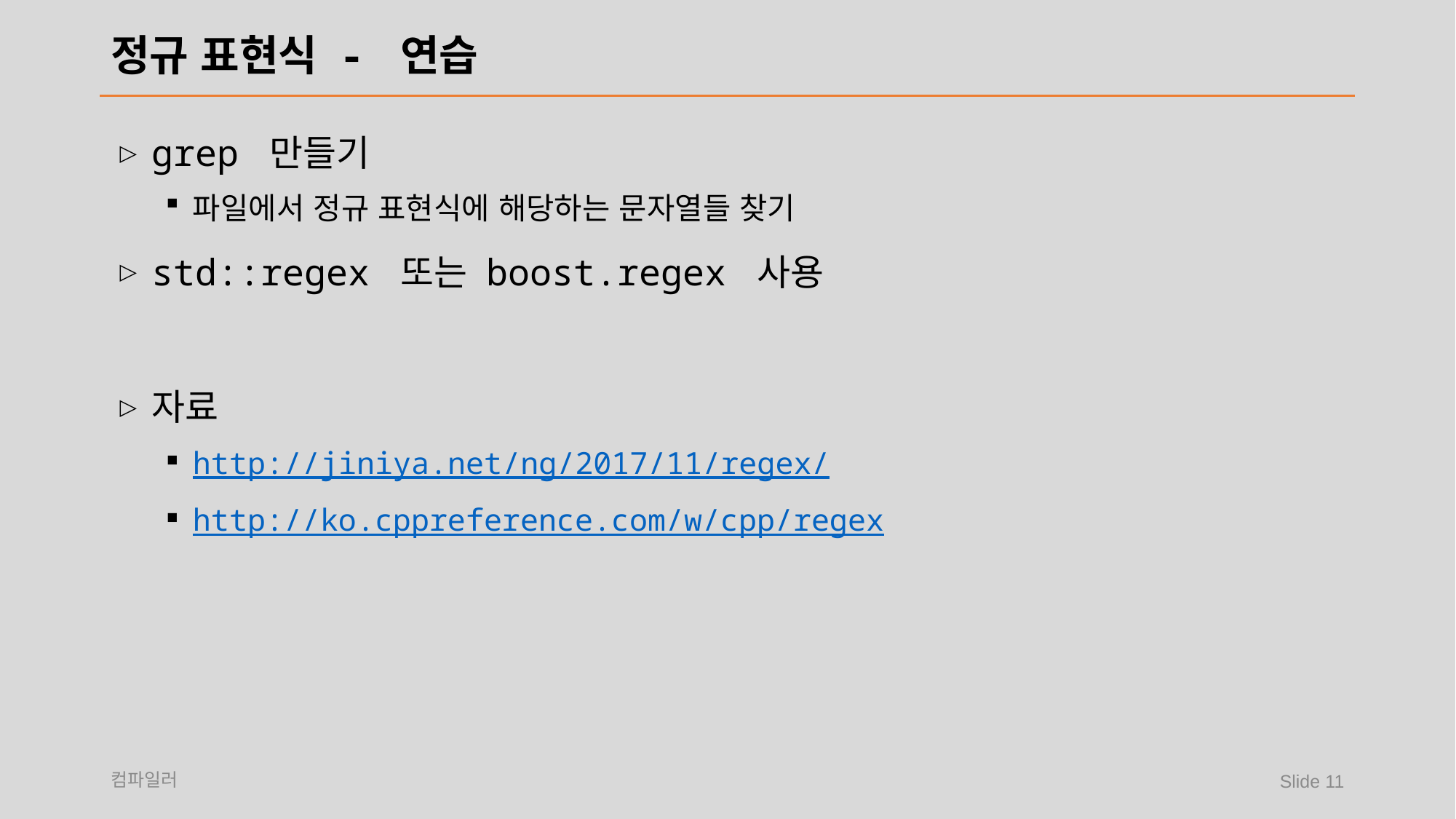

# 정규 표현식 - 연습
grep 만들기
파일에서 정규 표현식에 해당하는 문자열들 찾기
std::regex 또는 boost.regex 사용

자료
http://jiniya.net/ng/2017/11/regex/
http://ko.cppreference.com/w/cpp/regex

컴파일러
Slide 11